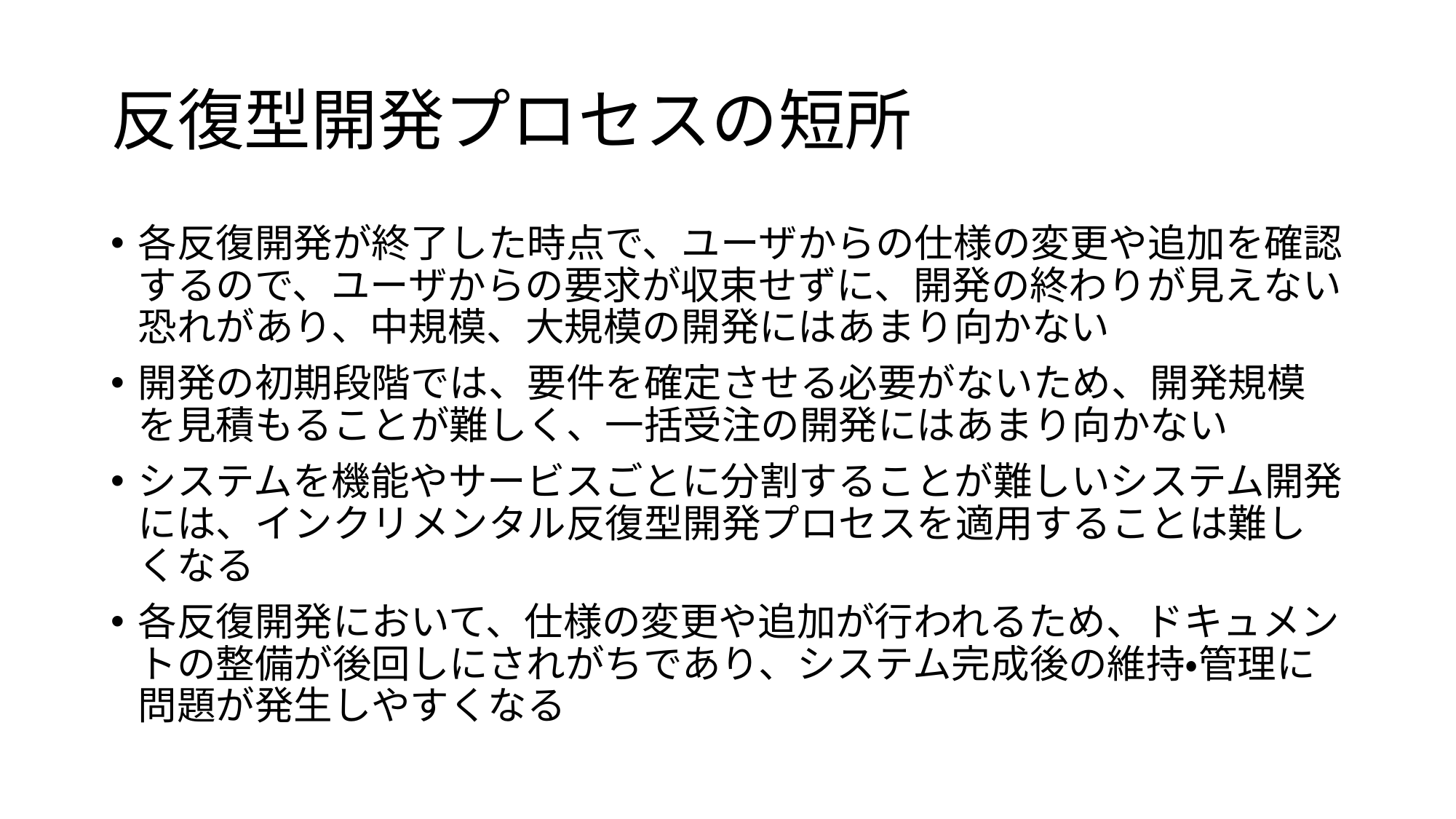

# 反復型開発プロセスの短所
各反復開発が終了した時点で、ユーザからの仕様の変更や追加を確認するので、ユーザからの要求が収束せずに、開発の終わりが見えない恐れがあり、中規模、大規模の開発にはあまり向かない
開発の初期段階では、要件を確定させる必要がないため、開発規模を見積もることが難しく、一括受注の開発にはあまり向かない
システムを機能やサービスごとに分割することが難しいシステム開発には、インクリメンタル反復型開発プロセスを適用することは難しくなる
各反復開発において、仕様の変更や追加が行われるため、ドキュメントの整備が後回しにされがちであり、システム完成後の維持・管理に問題が発生しやすくなる